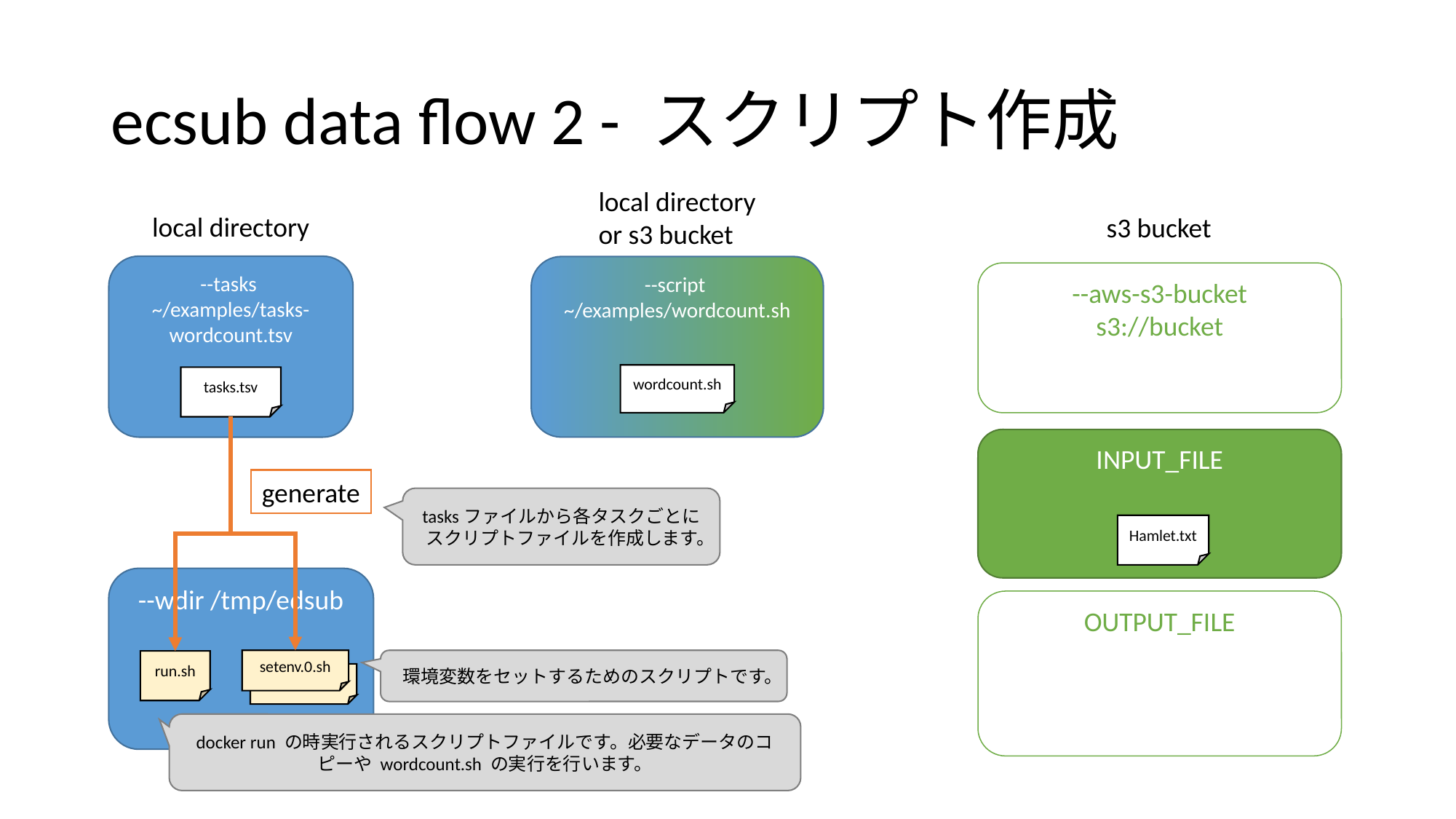

# ecsub data flow 2 - スクリプト作成
local directory
or s3 bucket
local directory
s3 bucket

--tasks
~/examples/tasks-wordcount.tsv
--script
~/examples/wordcount.sh
--aws-s3-bucket
s3://bucket
wordcount.sh
tasks.tsv
INPUT_FILE
generate
tasksファイルから各タスクごとにスクリプトファイルを作成します。
Hamlet.txt
--wdir /tmp/edsub

OUTPUT_FILE
環境変数をセットするためのスクリプトです。
setenv.0.sh
run.sh
setenv.0.sh
docker run の時実行されるスクリプトファイルです。必要なデータのコピーや wordcount.sh の実行を行います。